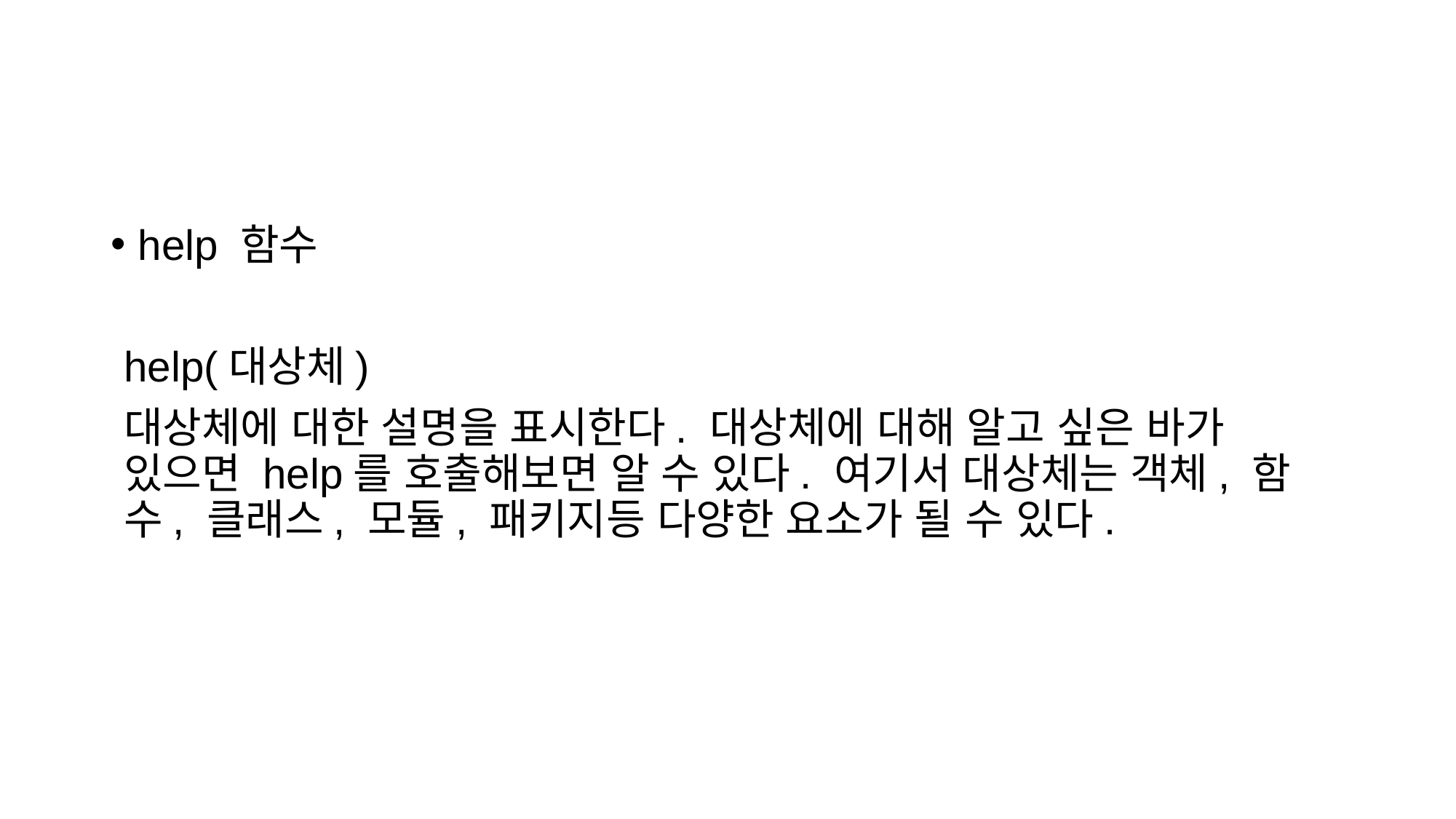

#
help 함수

help(대상체)
대상체에 대한 설명을 표시한다. 대상체에 대해 알고 싶은 바가 있으면 help를 호출해보면 알 수 있다. 여기서 대상체는 객체, 함수, 클래스, 모듈, 패키지등 다양한 요소가 될 수 있다.